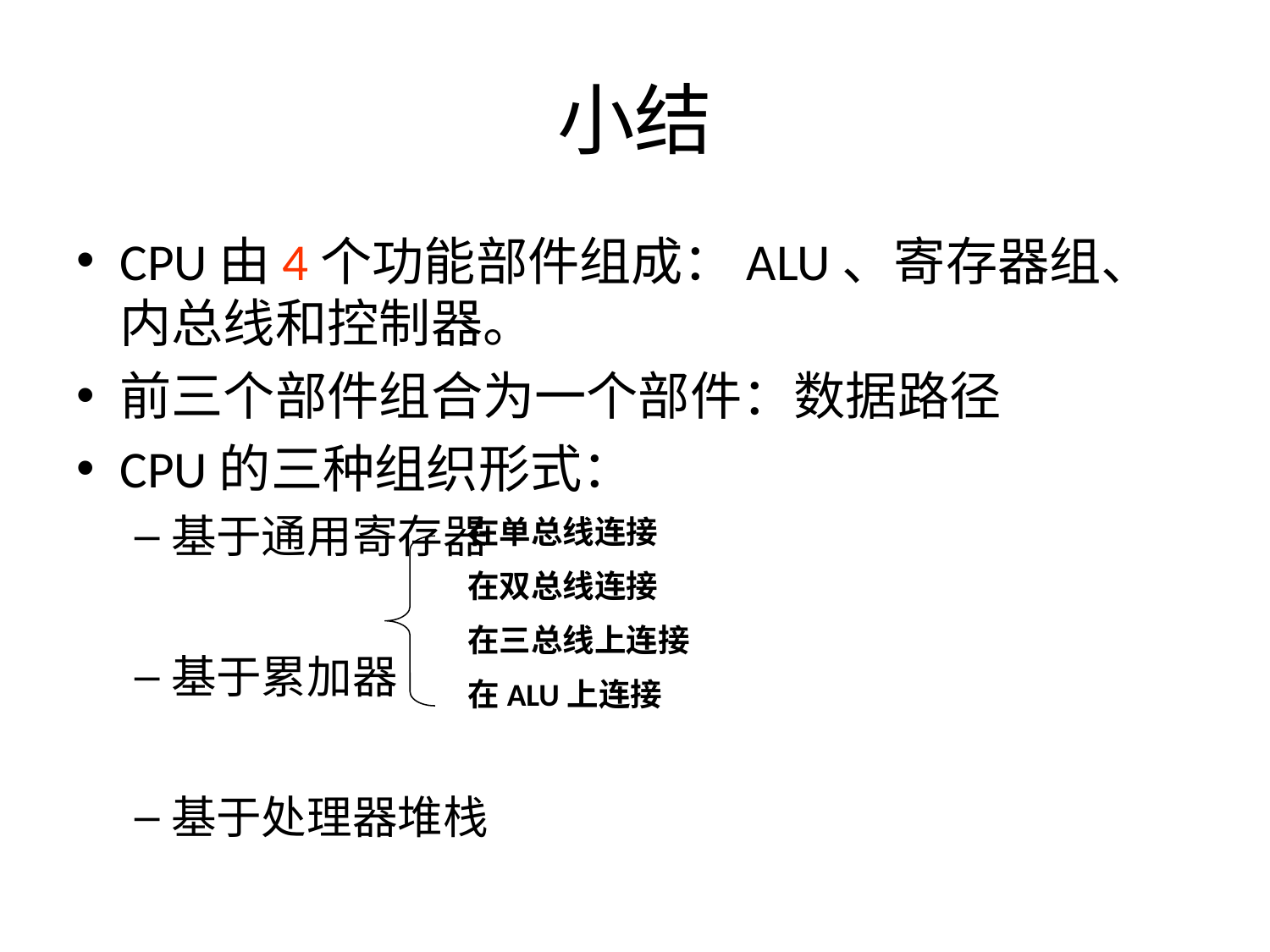

# 小结
CPU由4个功能部件组成：ALU、寄存器组、内总线和控制器。
前三个部件组合为一个部件：数据路径
CPU的三种组织形式：
基于通用寄存器

基于累加器

基于处理器堆栈
在单总线连接
在双总线连接
在三总线上连接
在ALU上连接